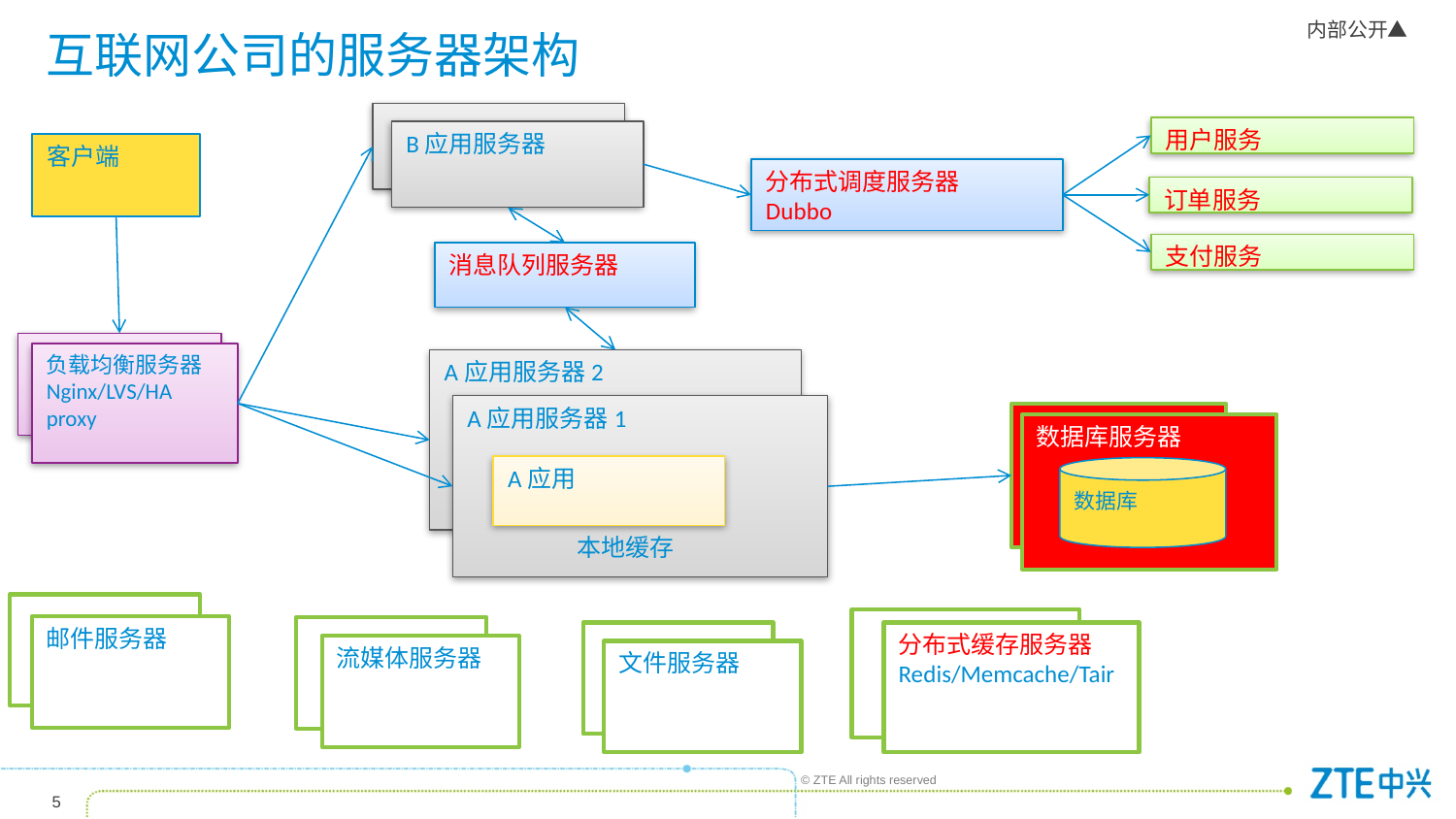

# 互联网公司的服务器架构

用户服务
B应用服务器
客户端
分布式调度服务器
Dubbo
订单服务
支付服务
消息队列服务器

负载均衡服务器
Nginx/LVS/HA proxy
A应用服务器2
A应用服务器1

数据库服务器
A应用
数据库
本地缓存

邮件服务器

分布式缓存服务器
Redis/Memcache/Tair
流媒体服务器
文件服务器